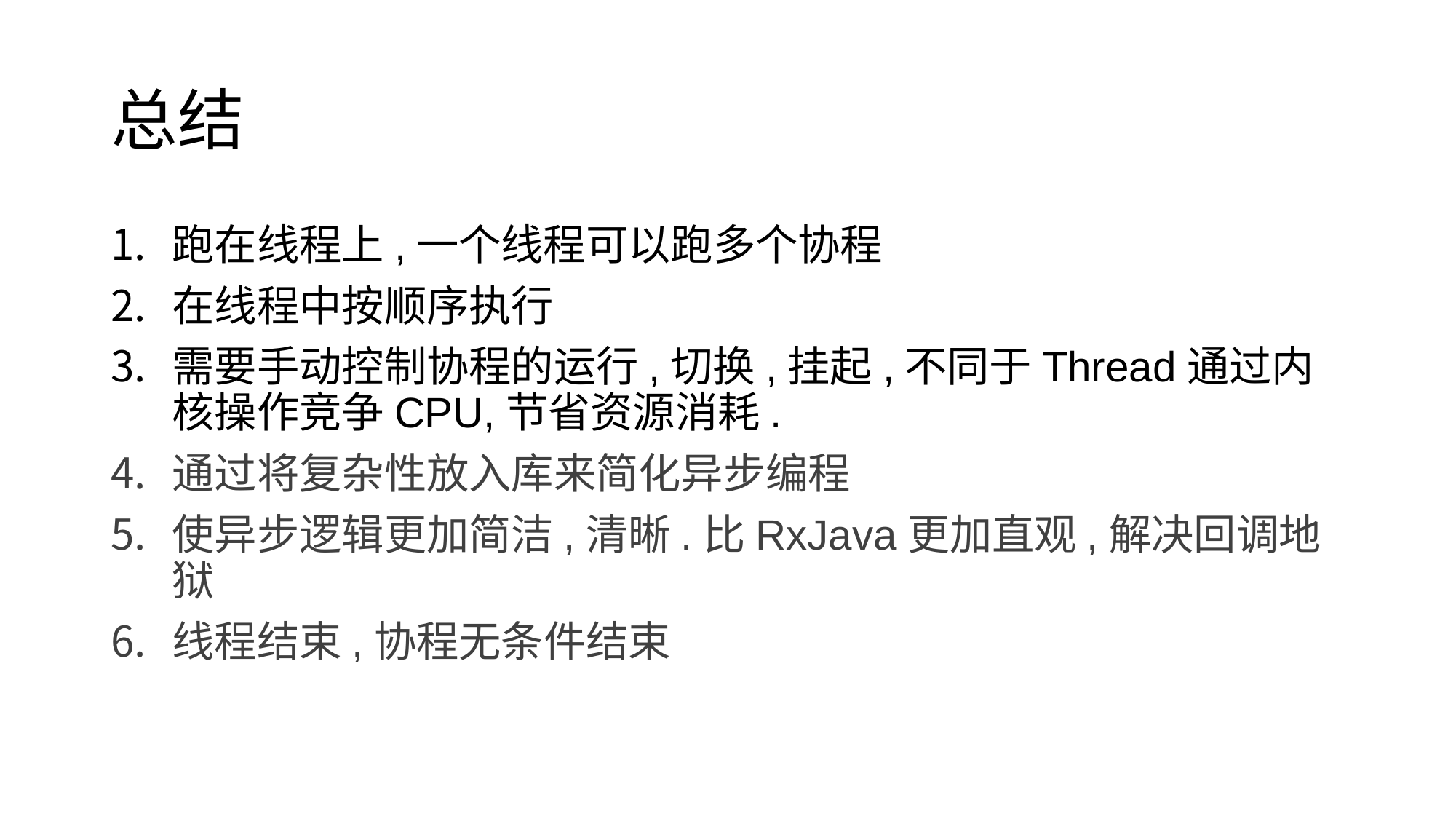

# 总结
跑在线程上,一个线程可以跑多个协程
在线程中按顺序执行
需要手动控制协程的运行,切换,挂起,不同于Thread通过内核操作竞争CPU,节省资源消耗.
通过将复杂性放入库来简化异步编程
使异步逻辑更加简洁,清晰.比RxJava更加直观,解决回调地狱
线程结束,协程无条件结束